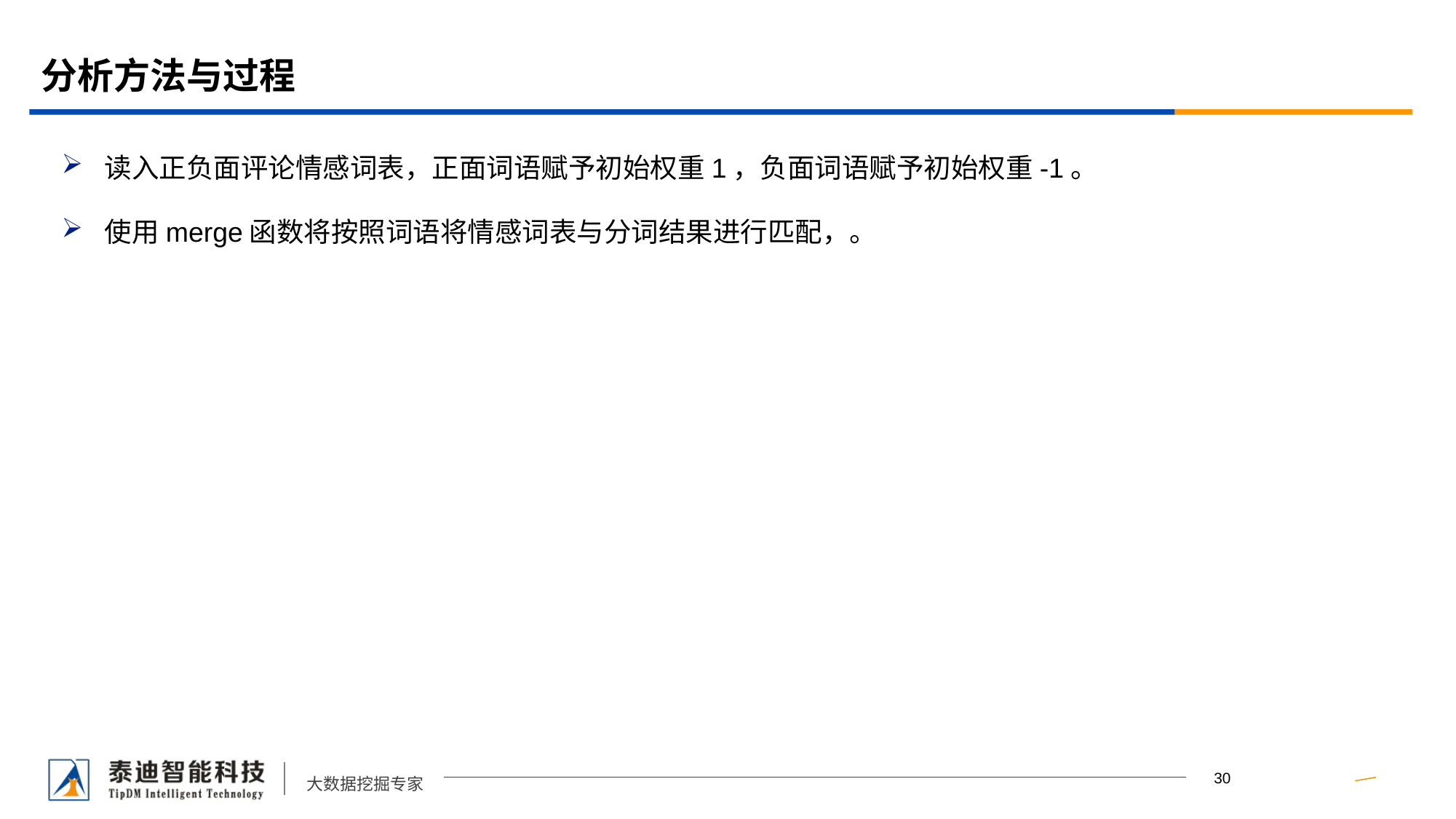

# 分析方法与过程
读入正负面评论情感词表，正面词语赋予初始权重1，负面词语赋予初始权重-1。
使用merge函数将按照词语将情感词表与分词结果进行匹配，。